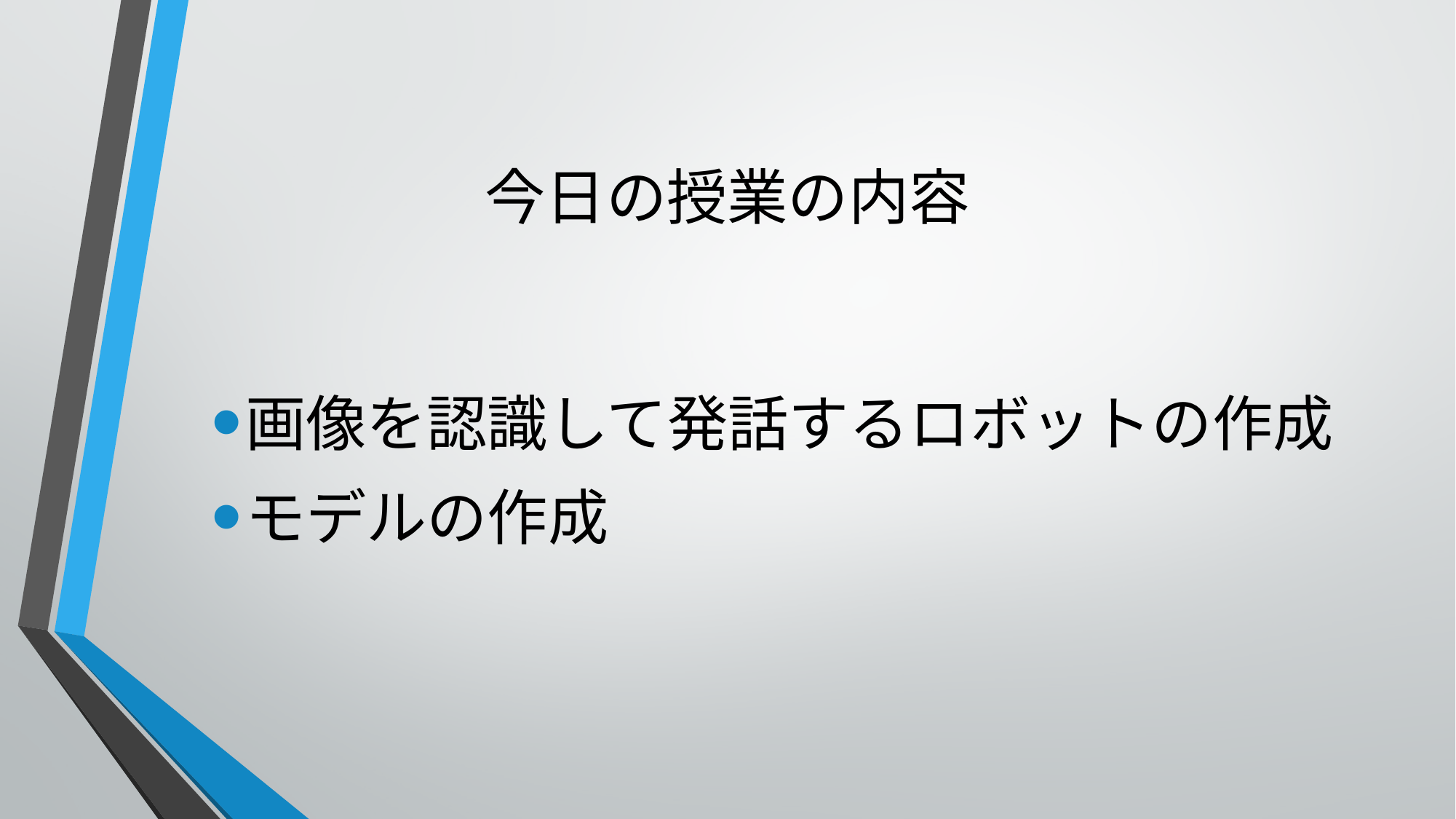

# 今日の授業の内容
画像を認識して発話するロボットの作成
モデルの作成